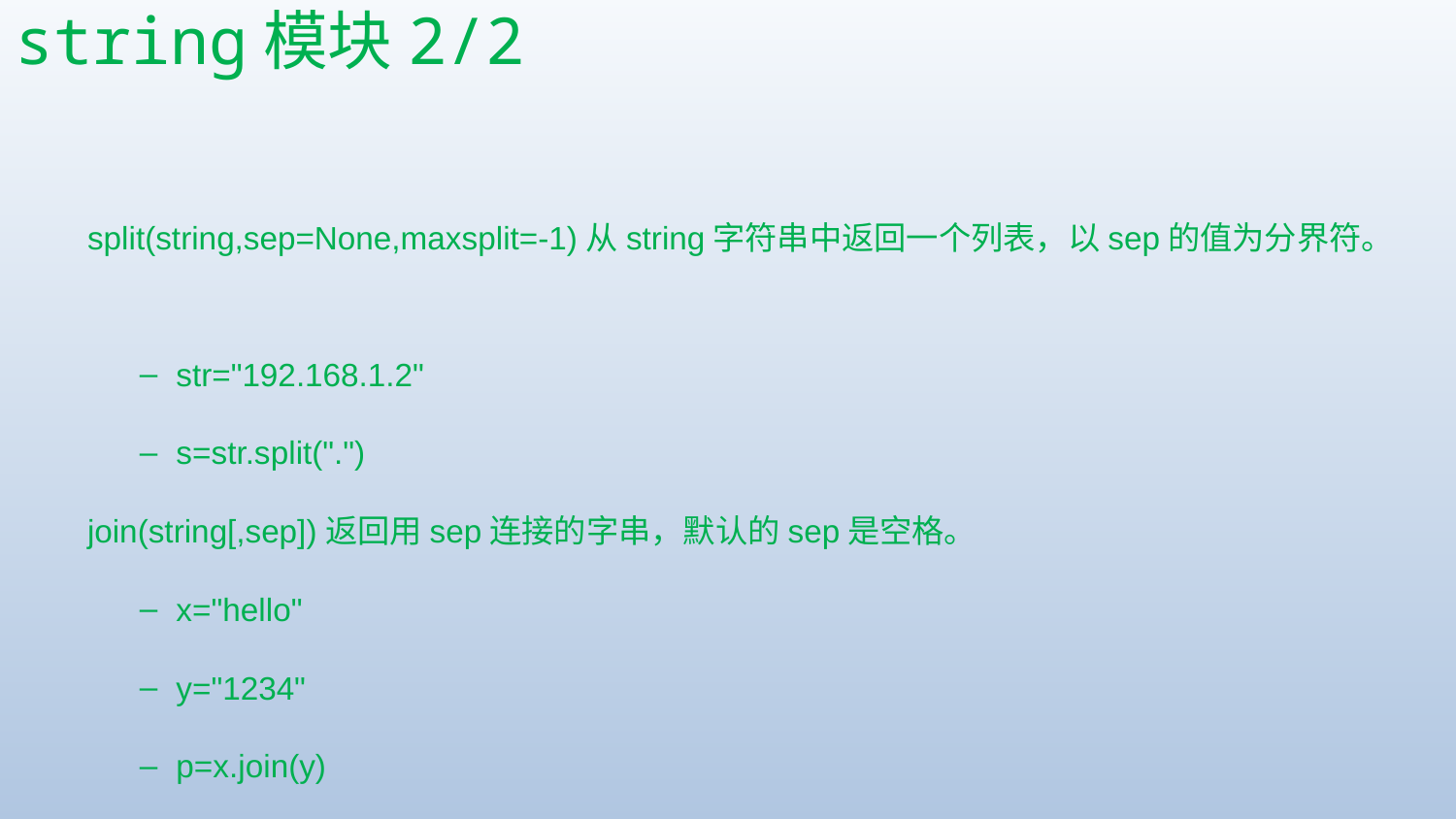

# string模块2/2
split(string,sep=None,maxsplit=-1)从string字符串中返回一个列表，以sep的值为分界符。
str="192.168.1.2"
s=str.split(".")
join(string[,sep])返回用sep连接的字串，默认的sep是空格。
x="hello"
y="1234"
p=x.join(y)
pp=y.join(x)
89